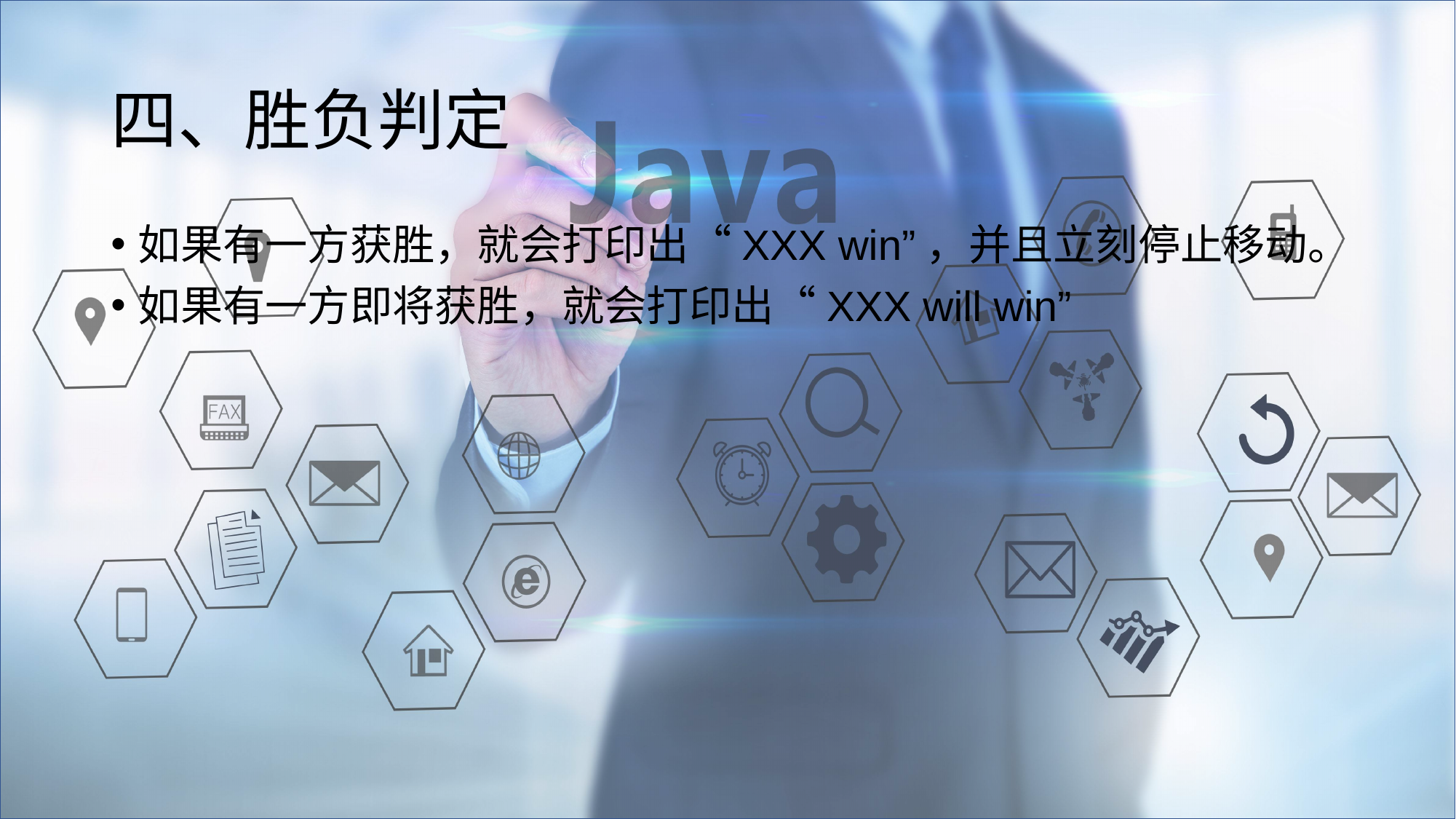

# 四、胜负判定
如果有一方获胜，就会打印出“XXX win”，并且立刻停止移动。
如果有一方即将获胜，就会打印出“XXX will win”